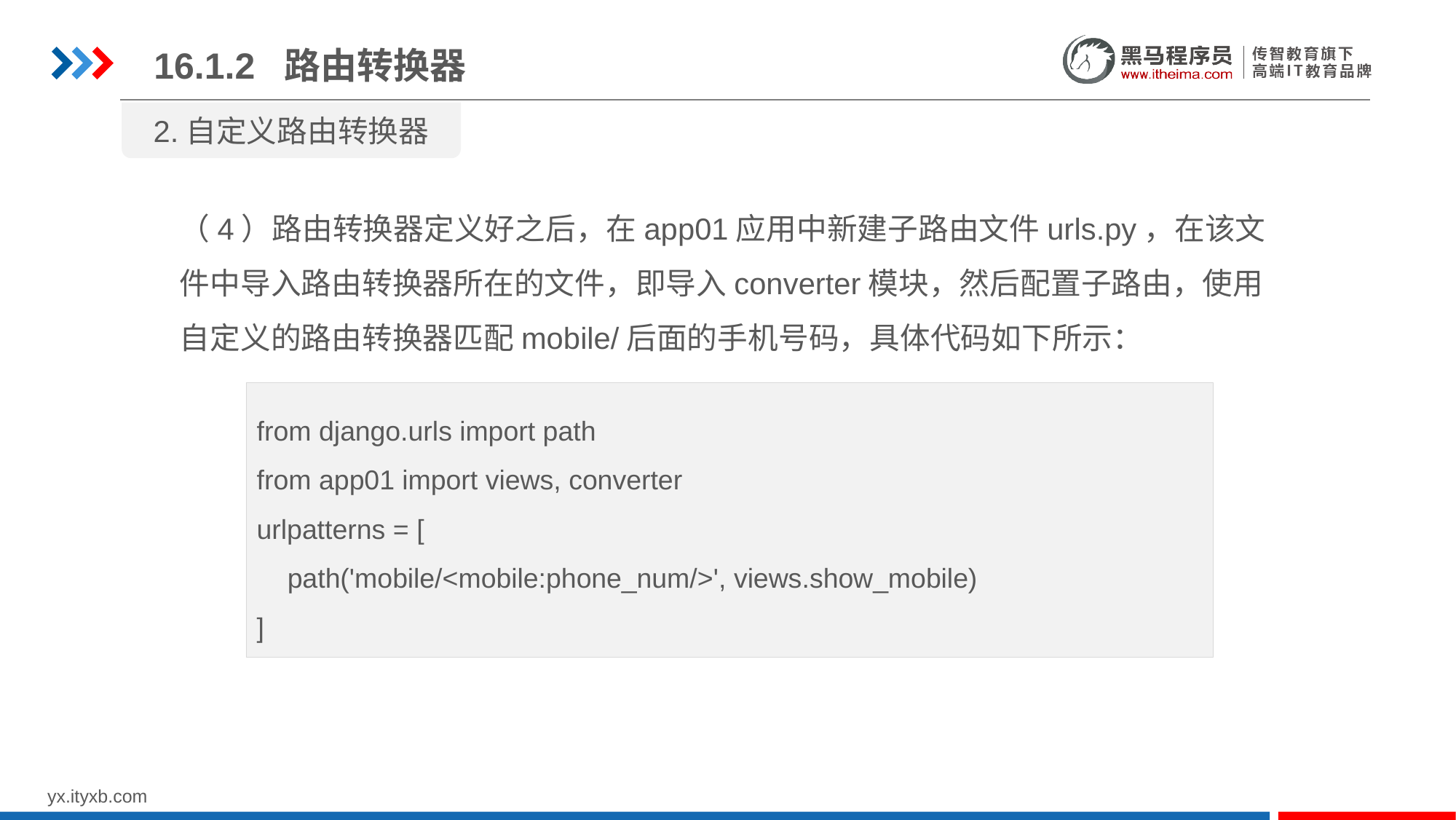

16.1.2  路由转换器

2.自定义路由转换器
（4）路由转换器定义好之后，在app01应用中新建子路由文件urls.py，在该文件中导入路由转换器所在的文件，即导入converter模块，然后配置子路由，使用自定义的路由转换器匹配mobile/后面的手机号码，具体代码如下所示：
from django.urls import path
from app01 import views, converter
urlpatterns = [
    path('mobile/<mobile:phone_num/>', views.show_mobile)
]